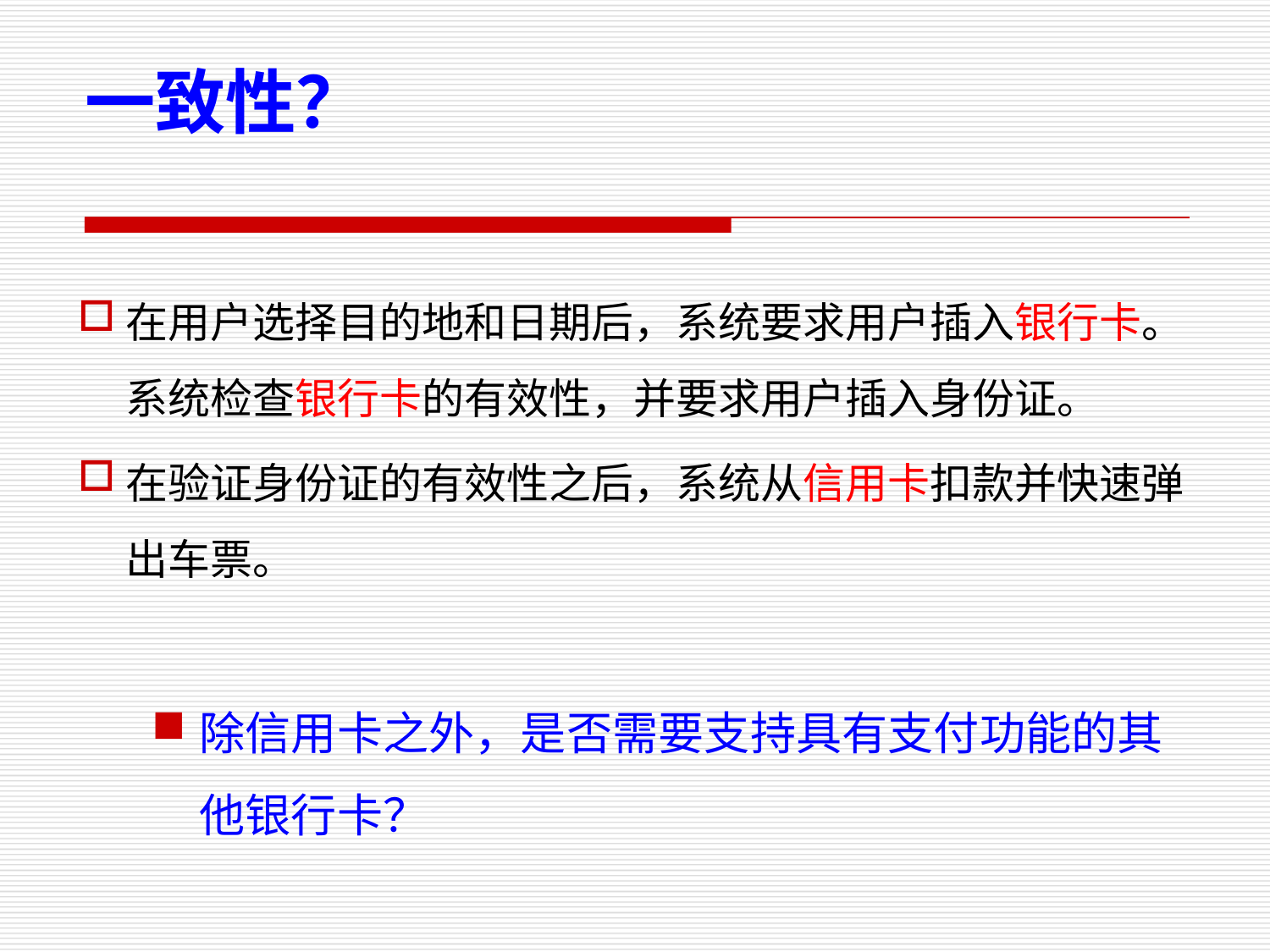

一致性？
在用户选择目的地和日期后，系统要求用户插入银行卡。系统检查银行卡的有效性，并要求用户插入身份证。
在验证身份证的有效性之后，系统从信用卡扣款并快速弹出车票。

除信用卡之外，是否需要支持具有支付功能的其他银行卡？